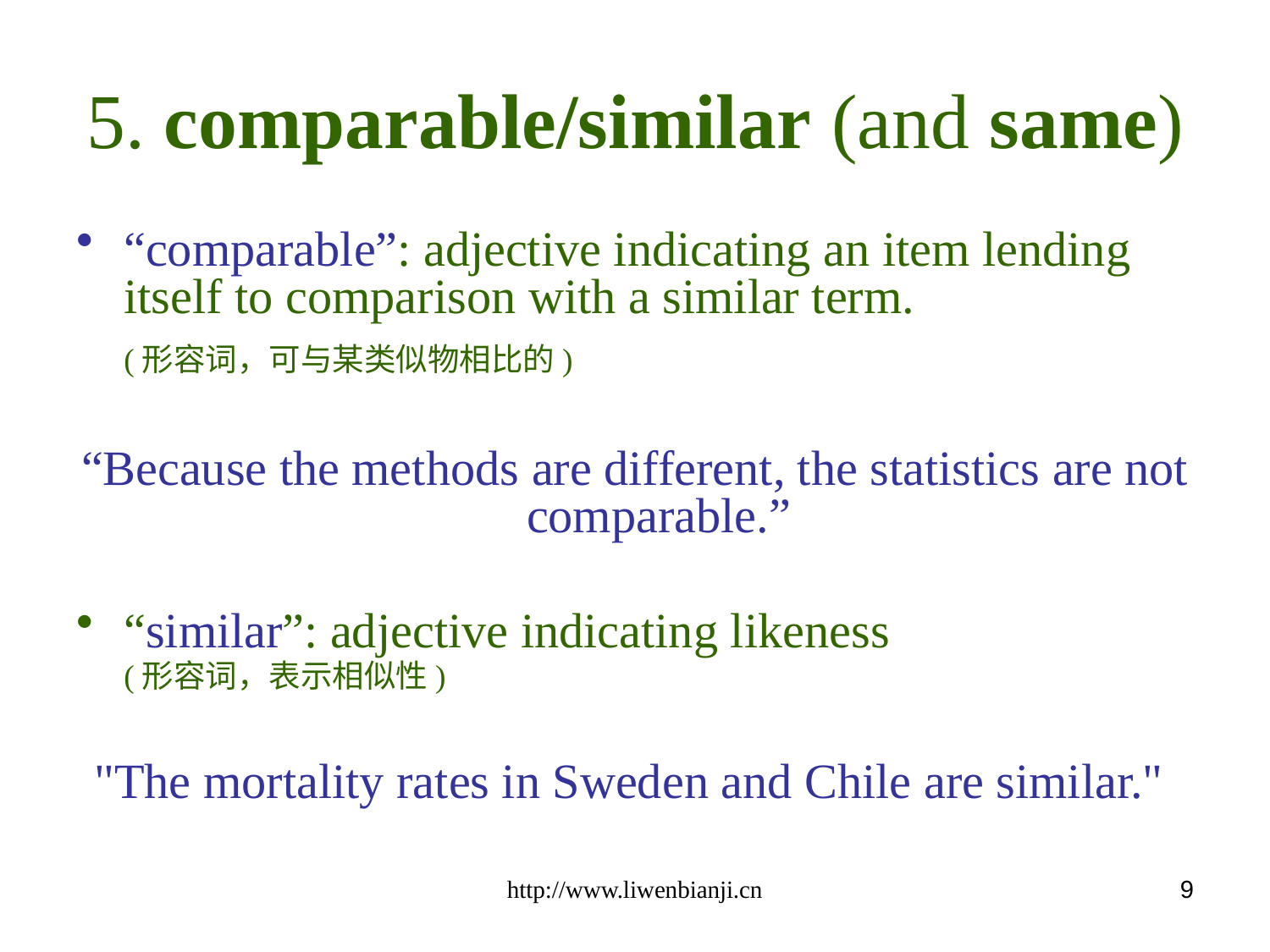

# 5. comparable/similar (and same)
“comparable”: adjective indicating an item lending itself to comparison with a similar term.
	(形容词，可与某类似物相比的)

“Because the methods are different, the statistics are not comparable.”

“similar”: adjective indicating likeness
	(形容词，表示相似性)

"The mortality rates in Sweden and Chile are similar."
http://www.liwenbianji.cn
9